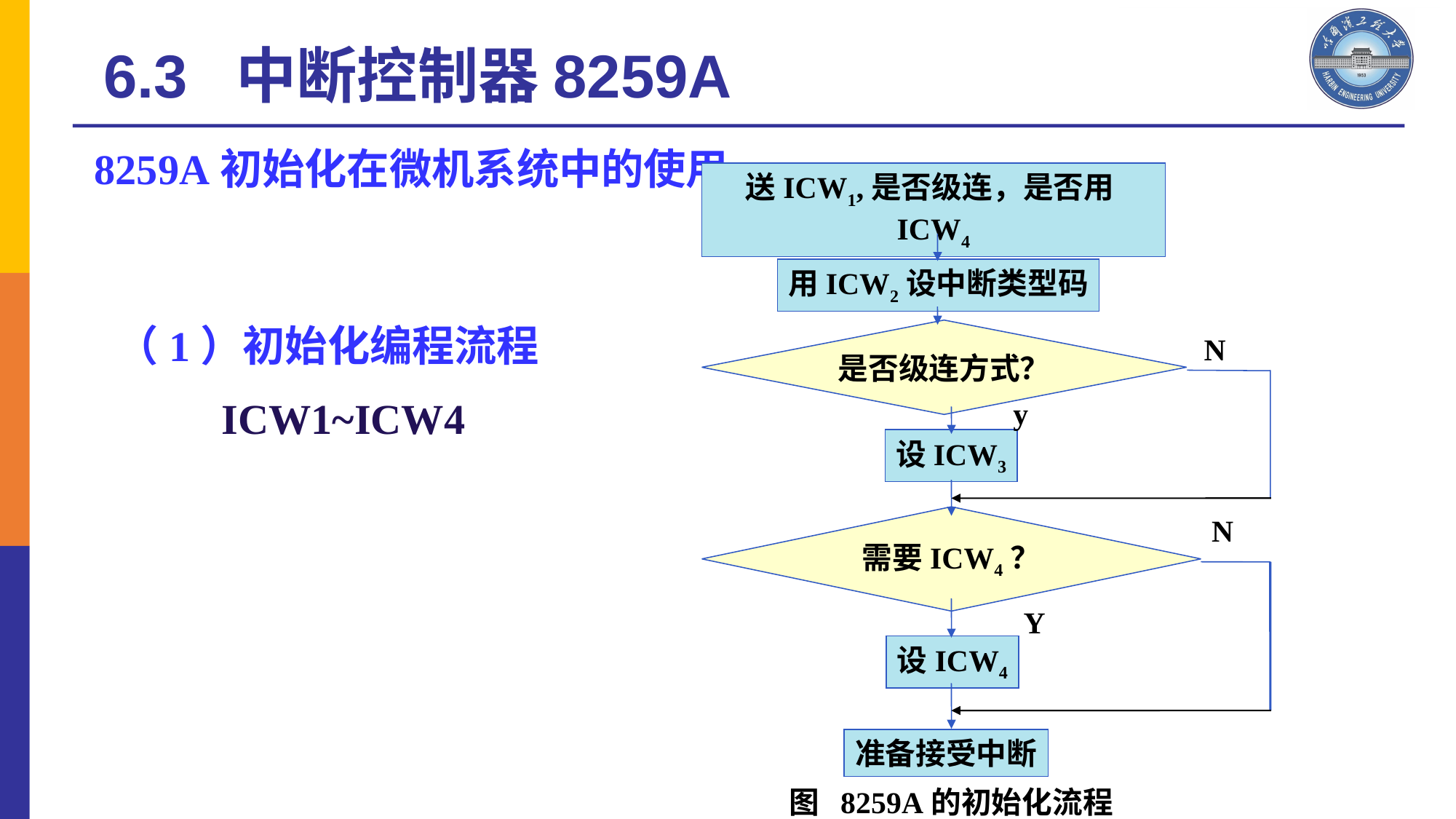

6.3  中断控制器8259A
8259A初始化在微机系统中的使用
送ICW1,是否级连，是否用ICW4

用ICW2设中断类型码
	N

是否级连方式？

y

设ICW3

N

需要ICW4？

Y
设ICW4

准备接受中断

（1）初始化编程流程
          ICW1~ICW4

图  8259A的初始化流程